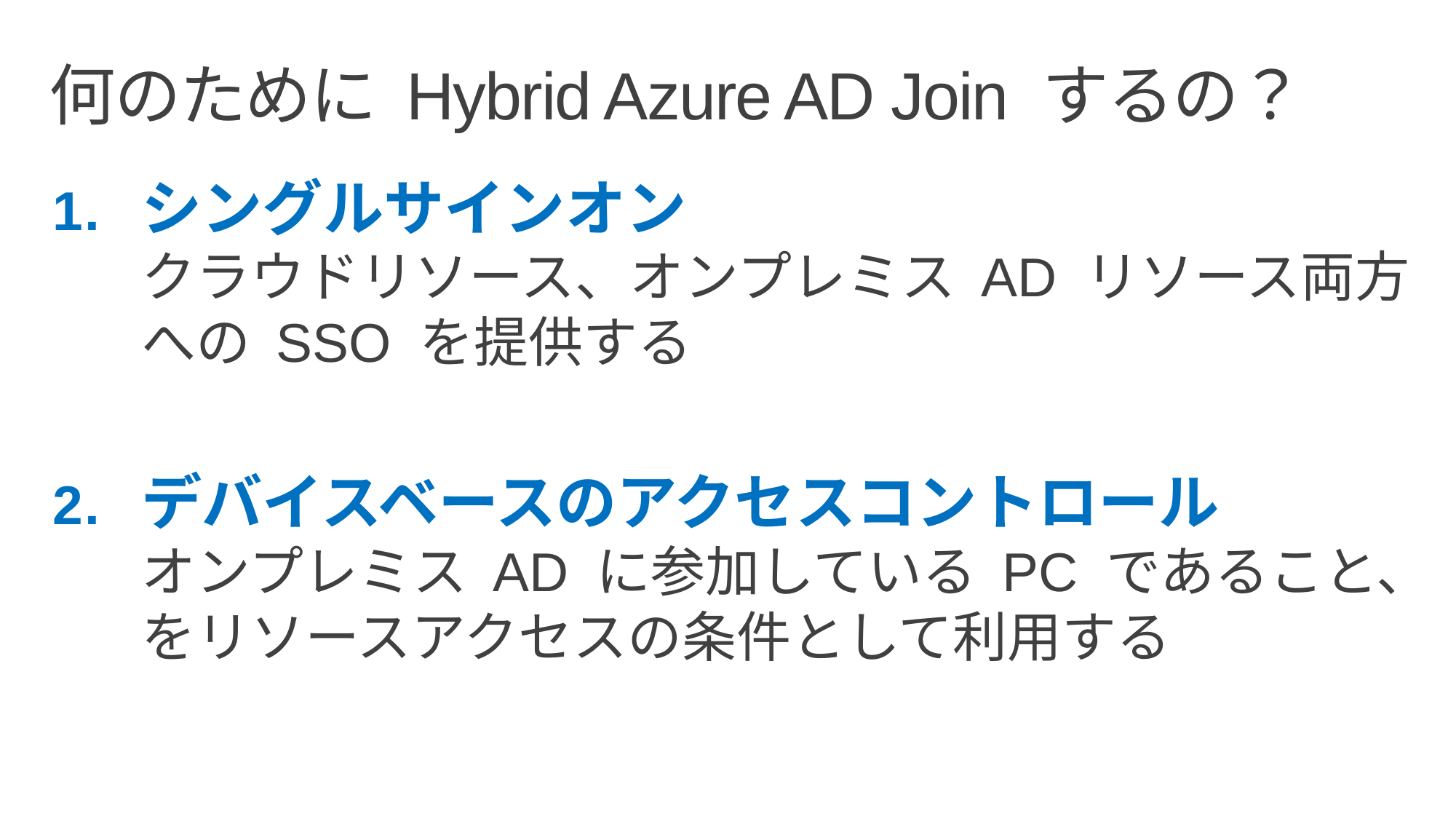

# 何のために Hybrid Azure AD Join するの？
シングルサインオン
クラウドリソース、オンプレミス AD リソース両方への SSO を提供する

デバイスベースのアクセスコントロール
オンプレミス AD に参加している PC であること、をリソースアクセスの条件として利用する